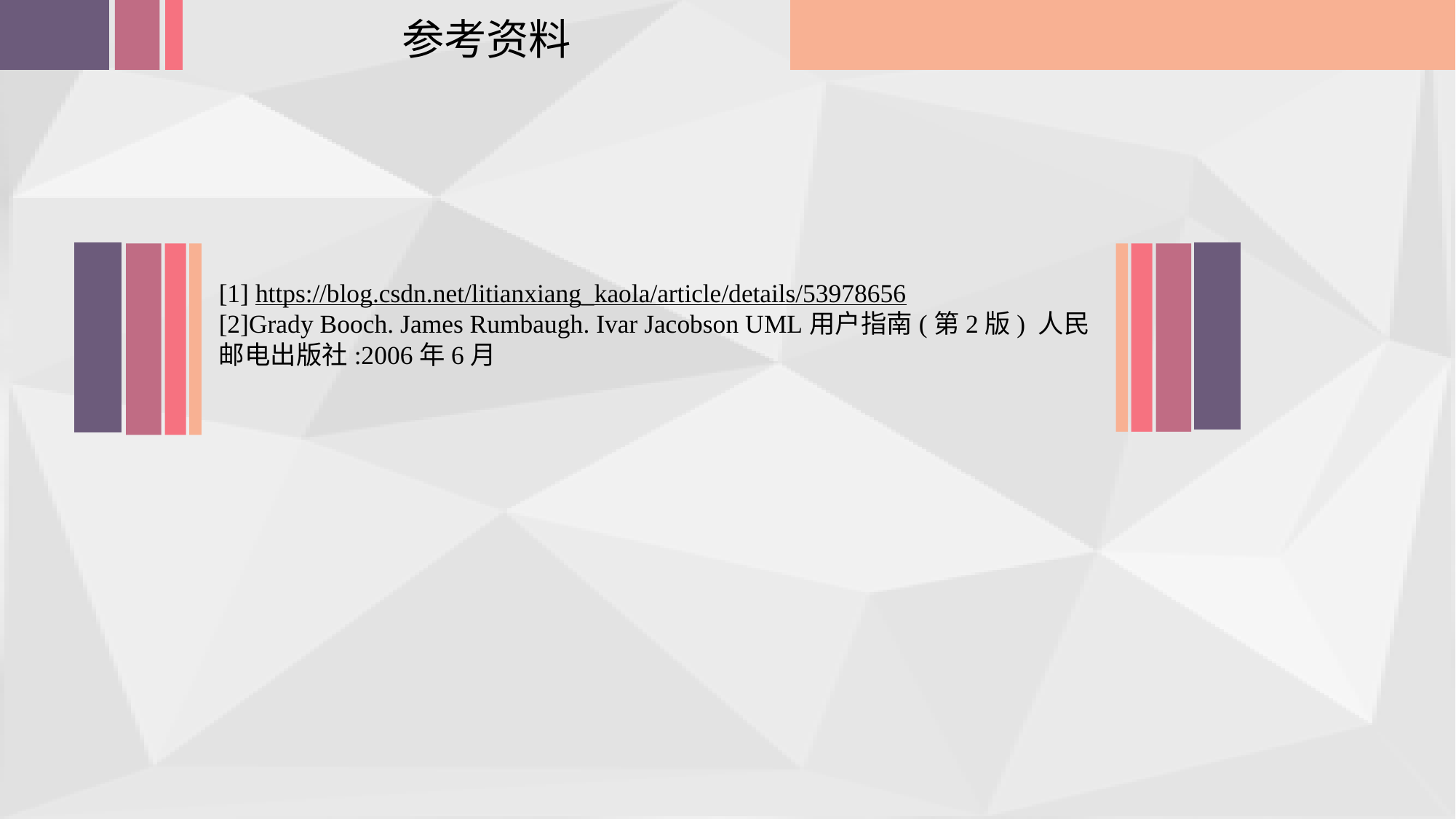

参考资料

[1] https://blog.csdn.net/litianxiang_kaola/article/details/53978656
[2]Grady Booch. James Rumbaugh. Ivar Jacobson UML用户指南(第2版) 人民邮电出版社:2006年6月